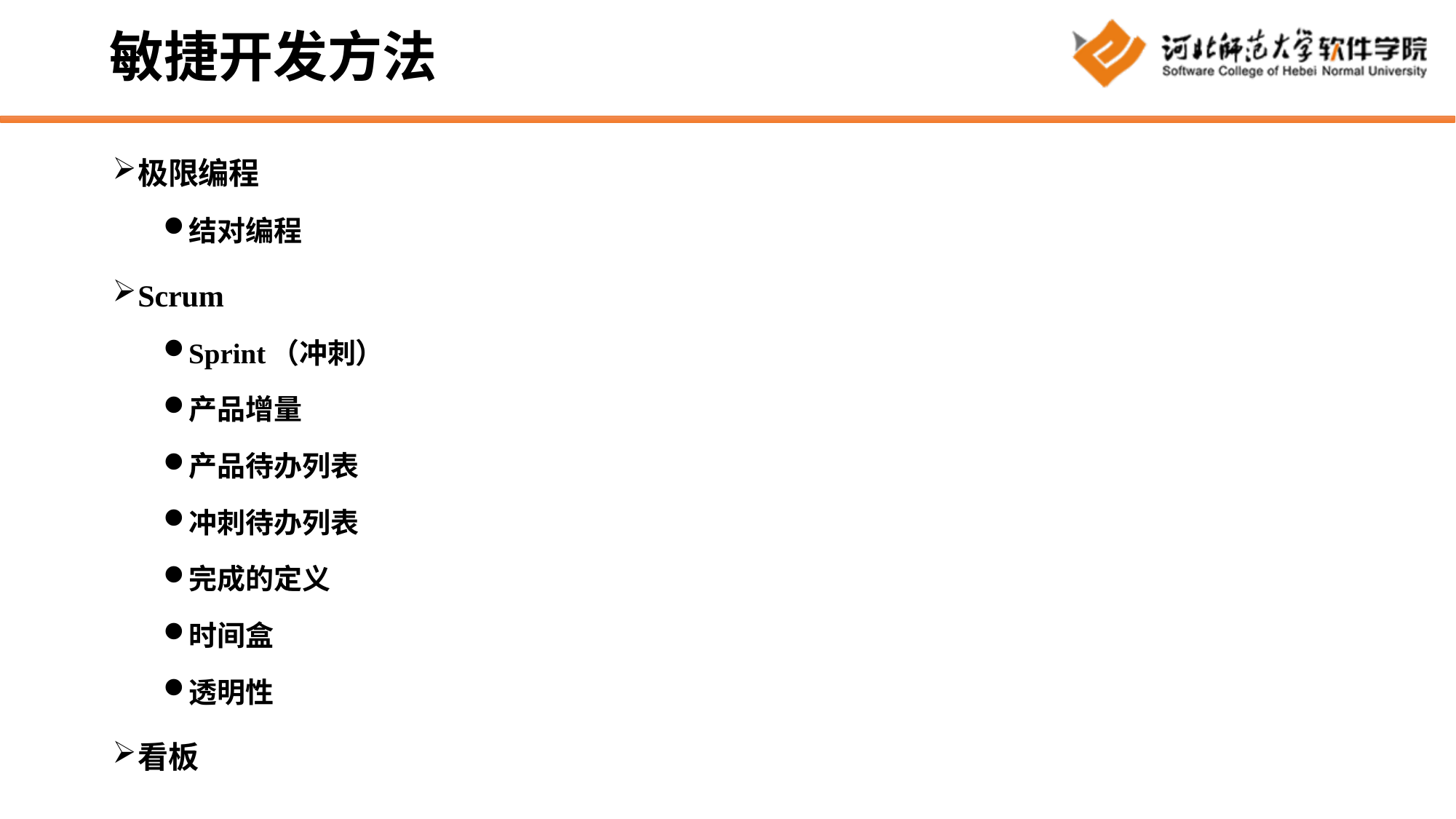

# 敏捷开发方法
极限编程
结对编程
Scrum
Sprint（冲刺）
产品增量
产品待办列表
冲刺待办列表
完成的定义
时间盒
透明性
看板